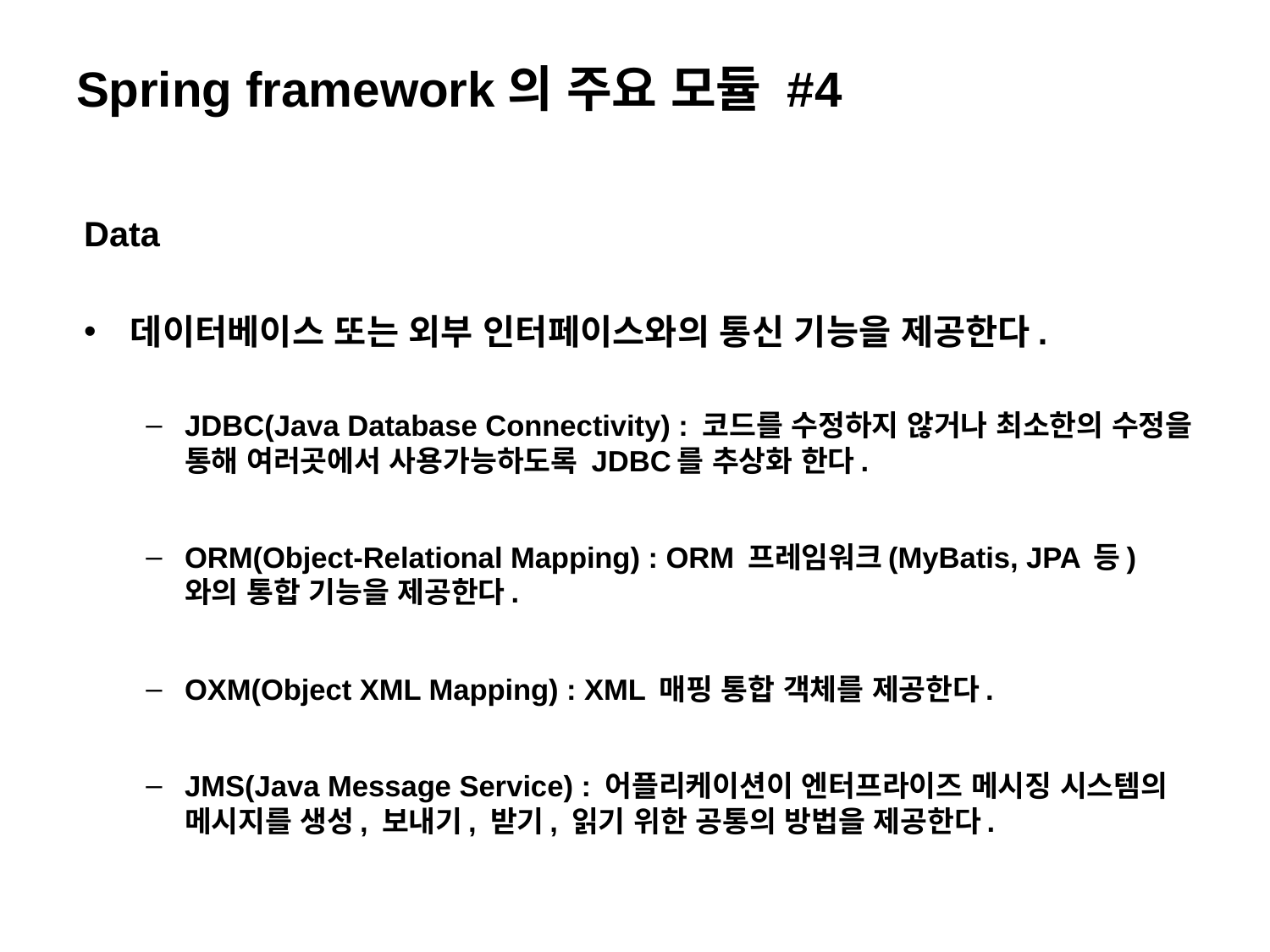

# Spring framework의 주요 모듈 #4

Data

데이터베이스 또는 외부 인터페이스와의 통신 기능을 제공한다.

JDBC(Java Database Connectivity) : 코드를 수정하지 않거나 최소한의 수정을 통해 여러곳에서 사용가능하도록 JDBC를 추상화 한다.

ORM(Object-Relational Mapping) : ORM 프레임워크(MyBatis, JPA 등)와의 통합 기능을 제공한다.

OXM(Object XML Mapping) : XML 매핑 통합 객체를 제공한다.

JMS(Java Message Service) : 어플리케이션이 엔터프라이즈 메시징 시스템의 메시지를 생성, 보내기, 받기, 읽기 위한 공통의 방법을 제공한다.